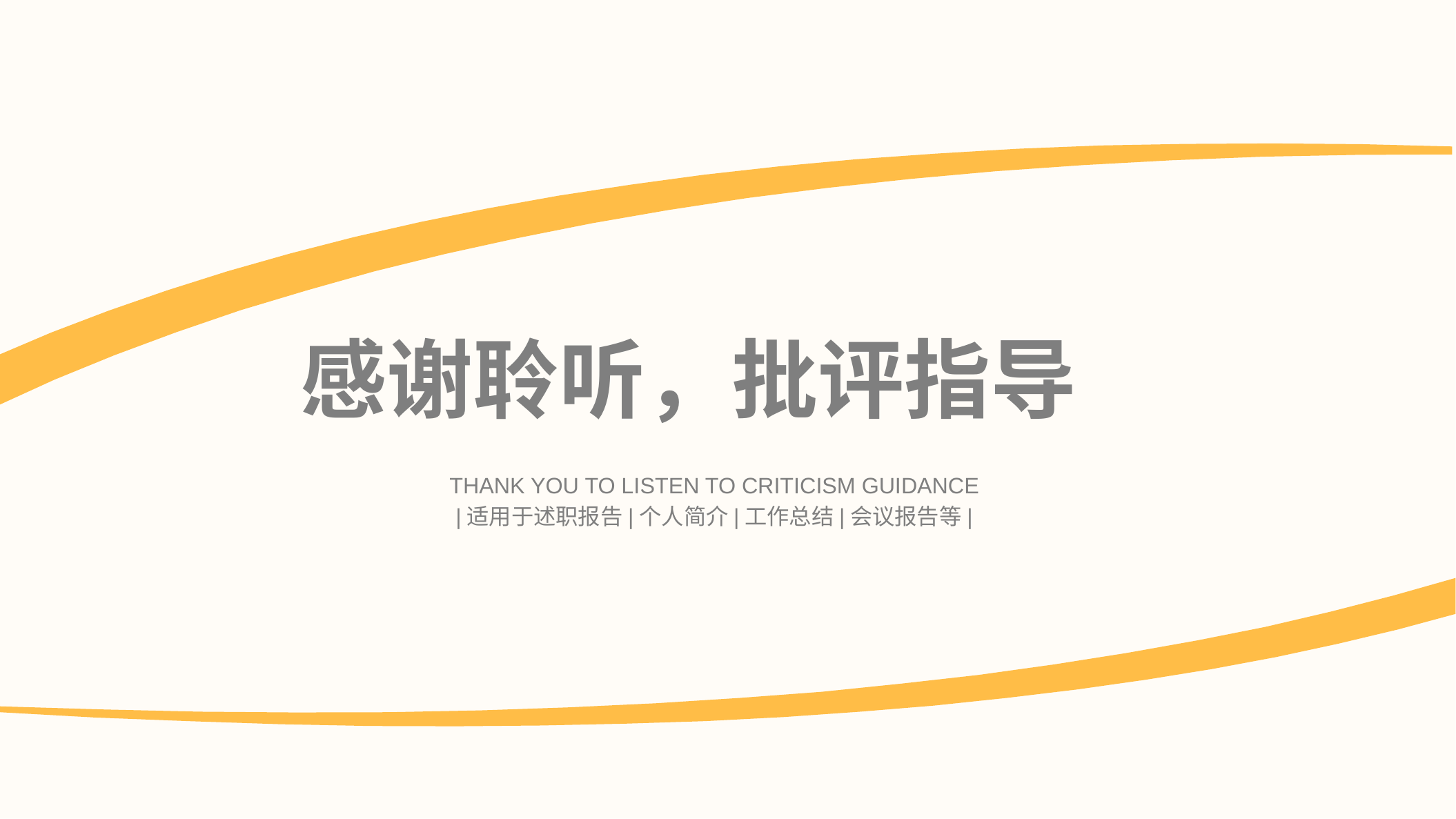

感谢聆听，批评指导
THANK YOU TO LISTEN TO CRITICISM GUIDANCE
|适用于述职报告|个人简介|工作总结|会议报告等|